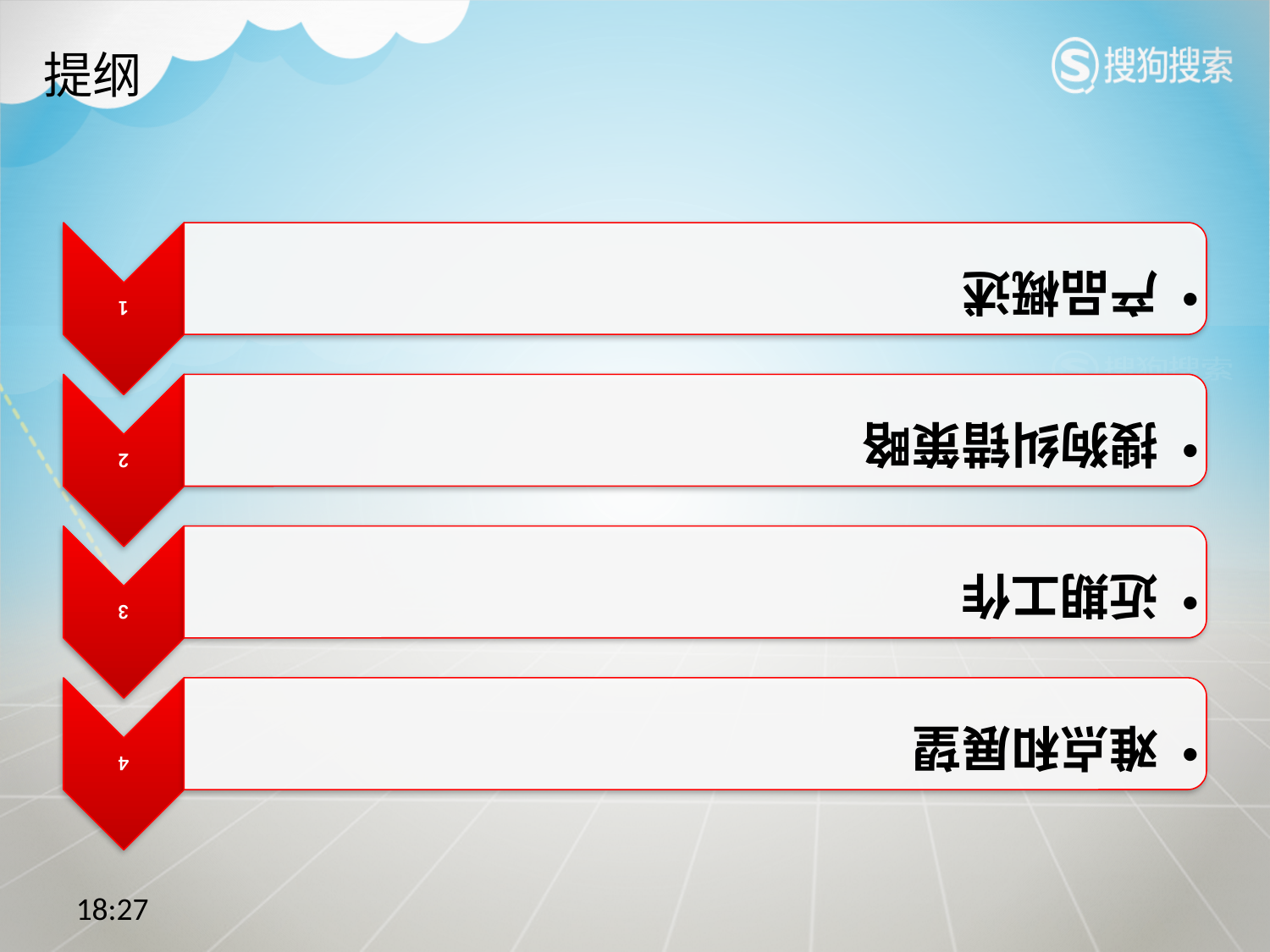

# 提纲
1
产品概述
2
搜狗纠错策略
3
近期工作
4
难点和展望
18:27